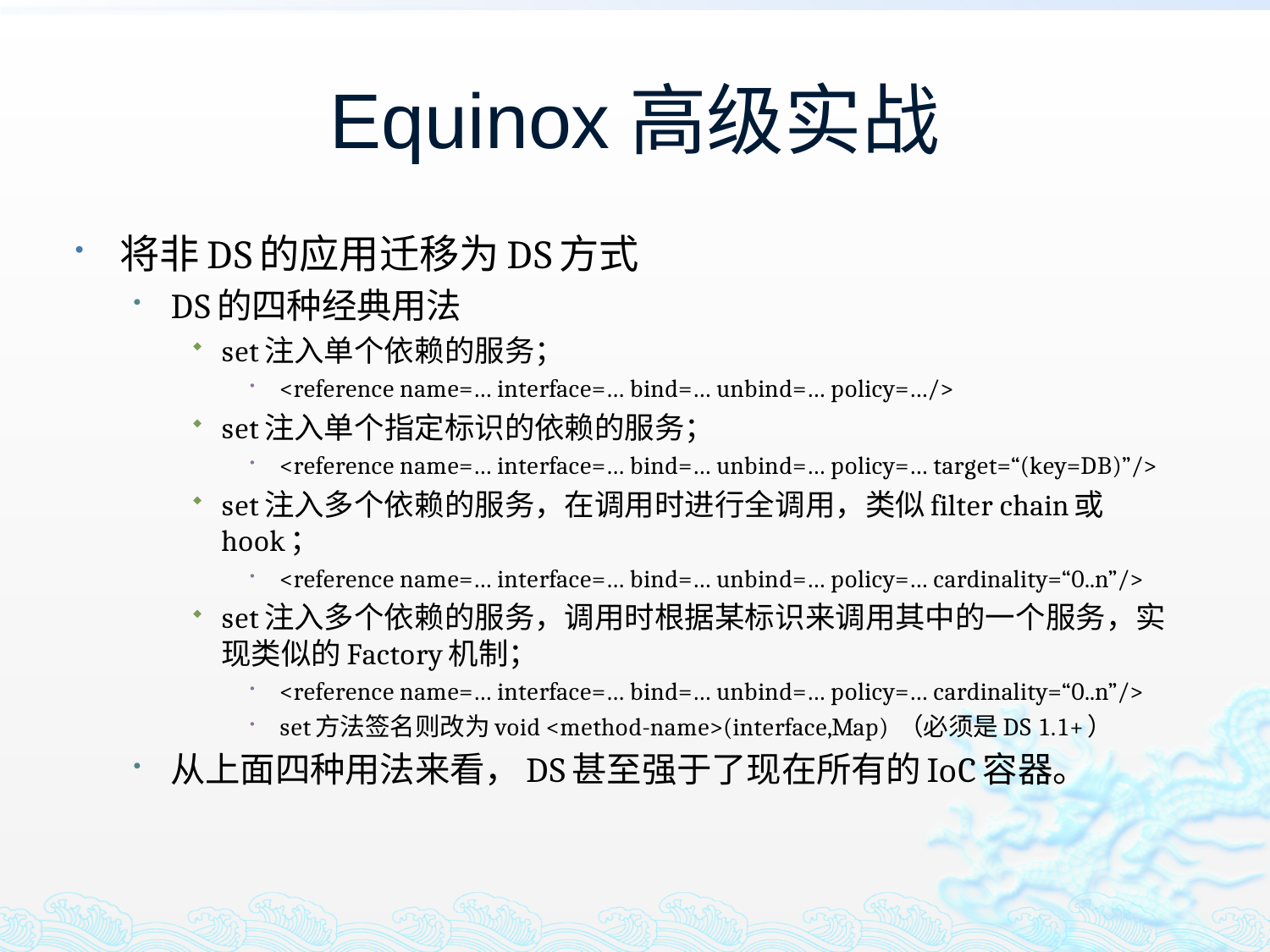

# Equinox高级实战
将非DS的应用迁移为DS方式
DS的四种经典用法
set注入单个依赖的服务；
<reference name=… interface=… bind=… unbind=… policy=…/>
set注入单个指定标识的依赖的服务；
<reference name=… interface=… bind=… unbind=… policy=… target=“(key=DB)”/>
set注入多个依赖的服务，在调用时进行全调用，类似filter chain或hook；
<reference name=… interface=… bind=… unbind=… policy=… cardinality=“0..n”/>
set注入多个依赖的服务，调用时根据某标识来调用其中的一个服务，实现类似的Factory机制；
<reference name=… interface=… bind=… unbind=… policy=… cardinality=“0..n”/>
set方法签名则改为void <method-name>(interface,Map) （必须是DS 1.1+）
从上面四种用法来看，DS甚至强于了现在所有的IoC容器。